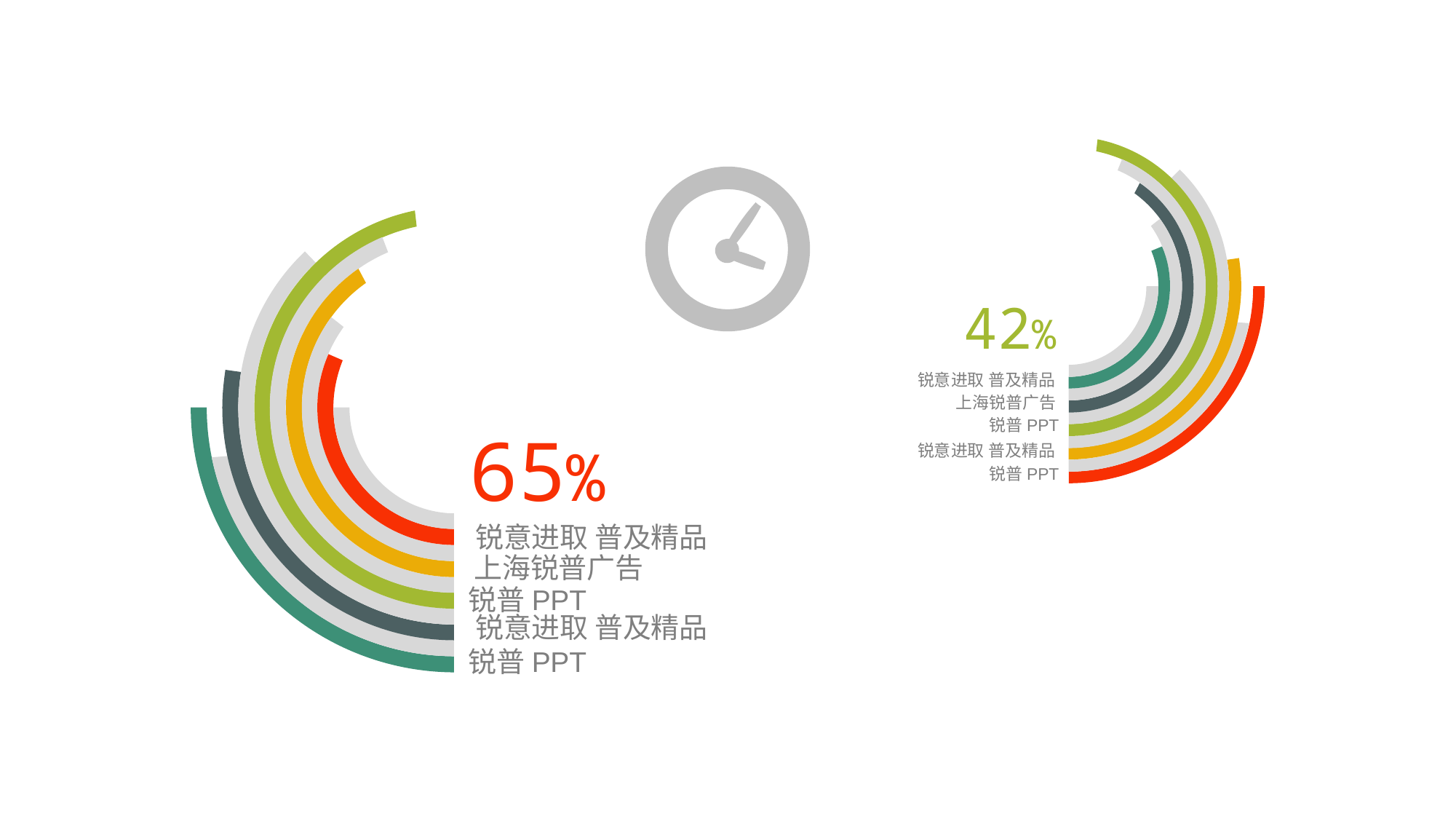

42%

锐意进取 普及精品

上海锐普广告

锐普PPT
65%
锐意进取 普及精品

锐普PPT
锐意进取 普及精品
上海锐普广告
锐普PPT
锐意进取 普及精品
锐普PPT